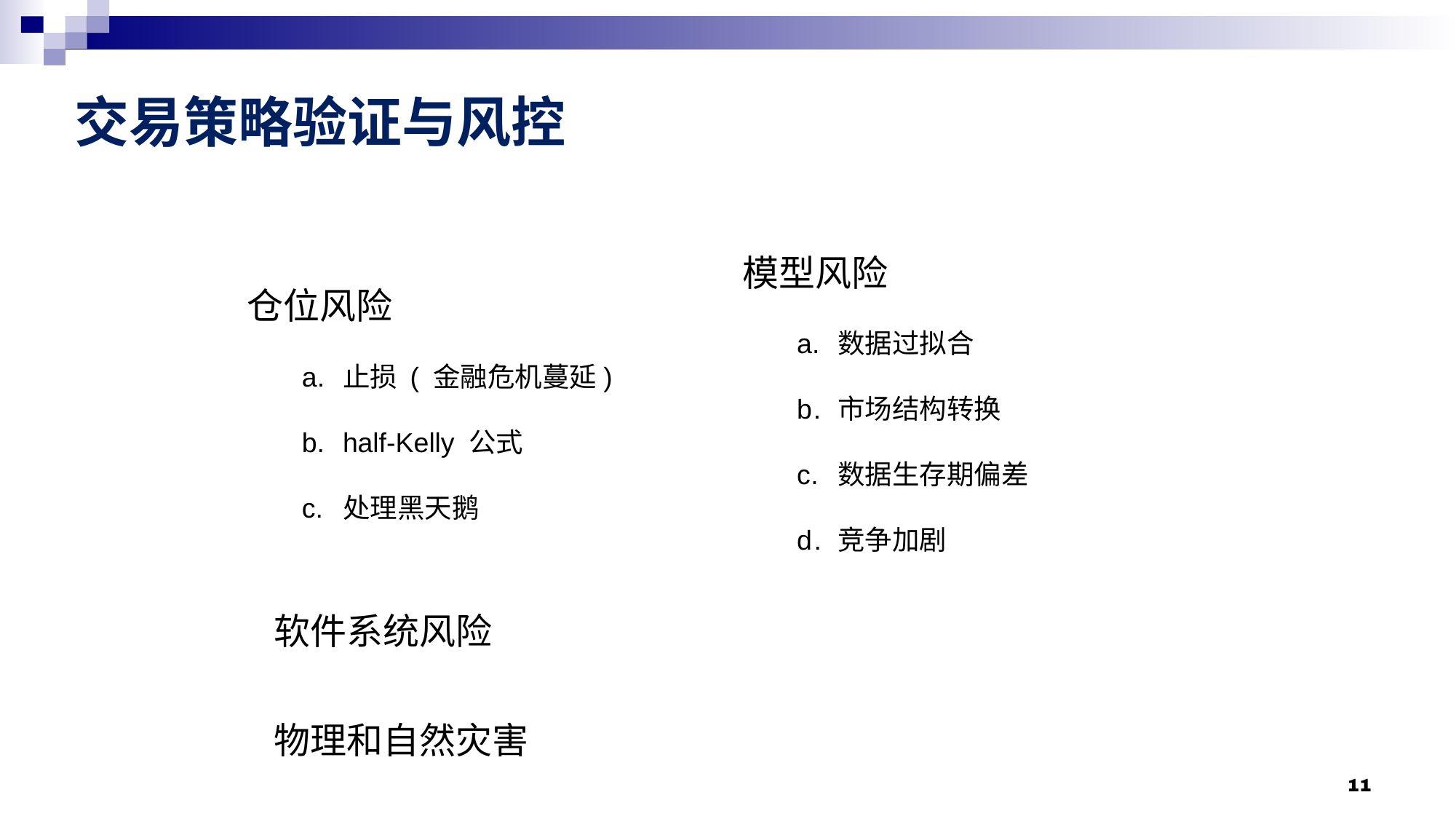

交易策略验证与风控
模型风险
数据过拟合
市场结构转换
数据生存期偏差
竞争加剧
仓位风险
止损 ( 金融危机蔓延)
half-Kelly 公式
处理黑天鹅
软件系统风险
物理和自然灾害
11